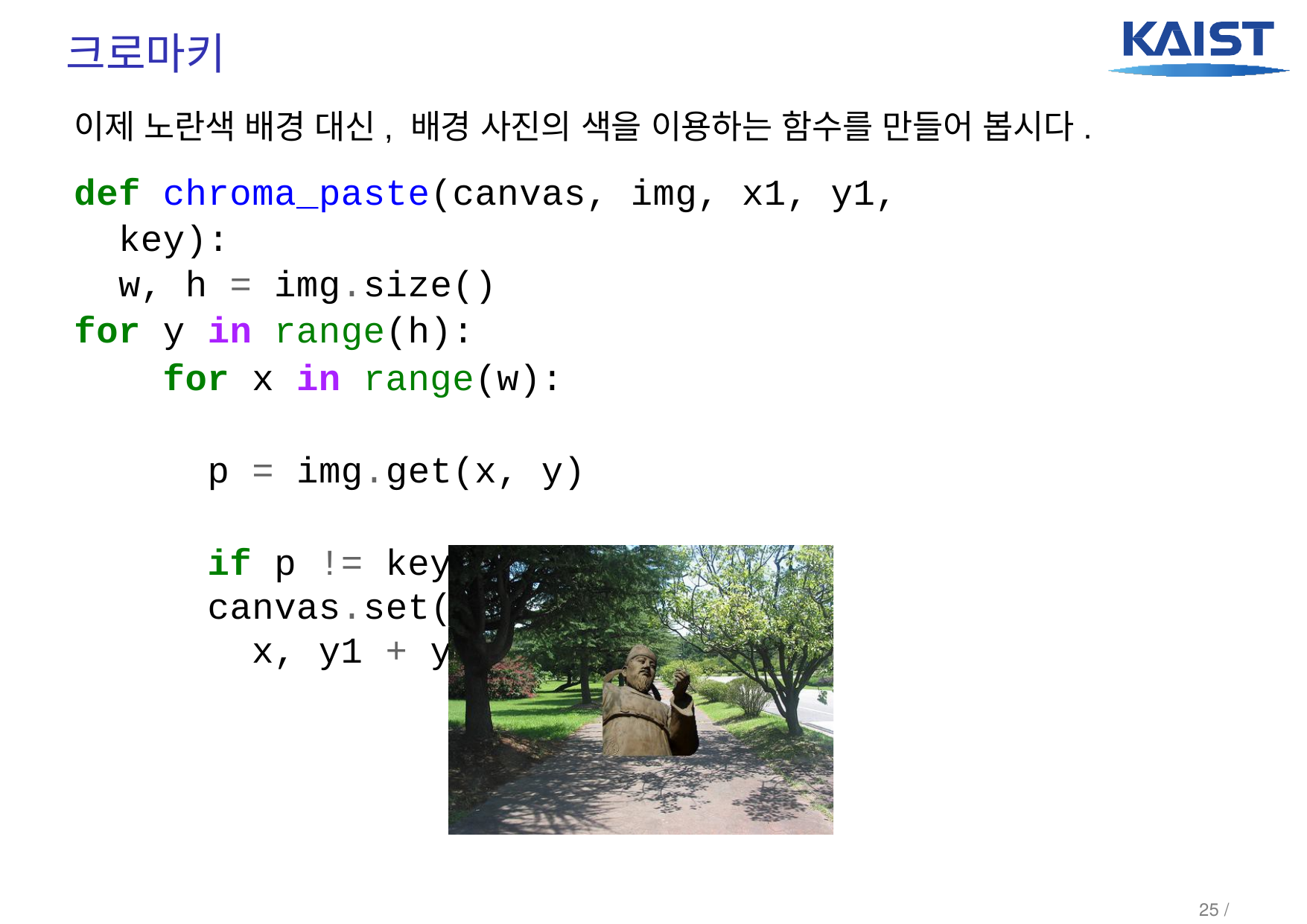

# 크로마키

이제 노란색 배경 대신, 배경 사진의 색을 이용하는 함수를 만들어 봅시다.
def chroma_paste(canvas, img, x1, y1, key):
w, h = img.size()
for y in range(h):
for x in range(w):
p = img.get(x, y)
if p != key:
canvas.set(x1 + x, y1 + y, p)

25 / 26